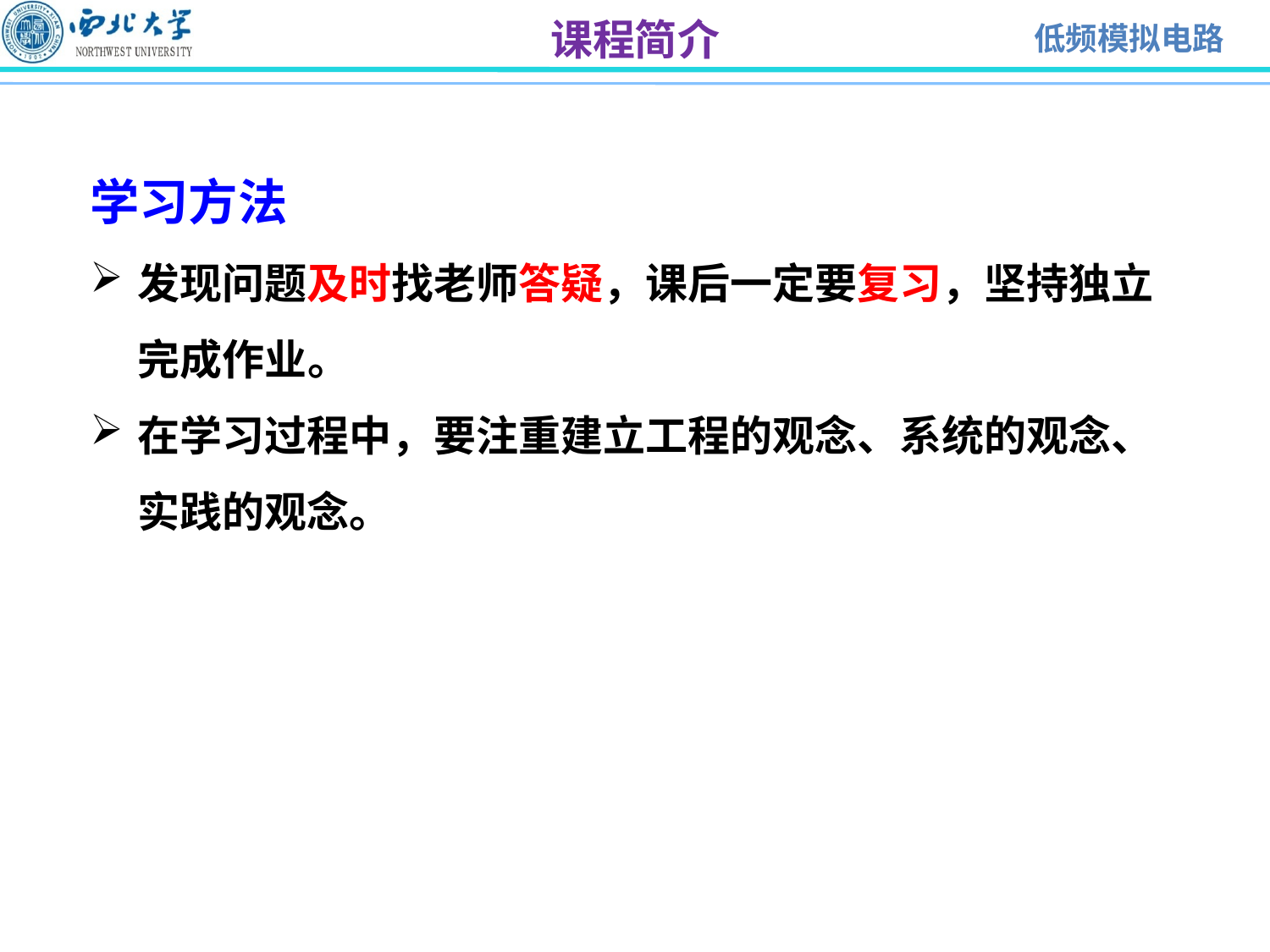

课程简介
学习方法
发现问题及时找老师答疑，课后一定要复习，坚持独立完成作业。
在学习过程中，要注重建立工程的观念、系统的观念、实践的观念。